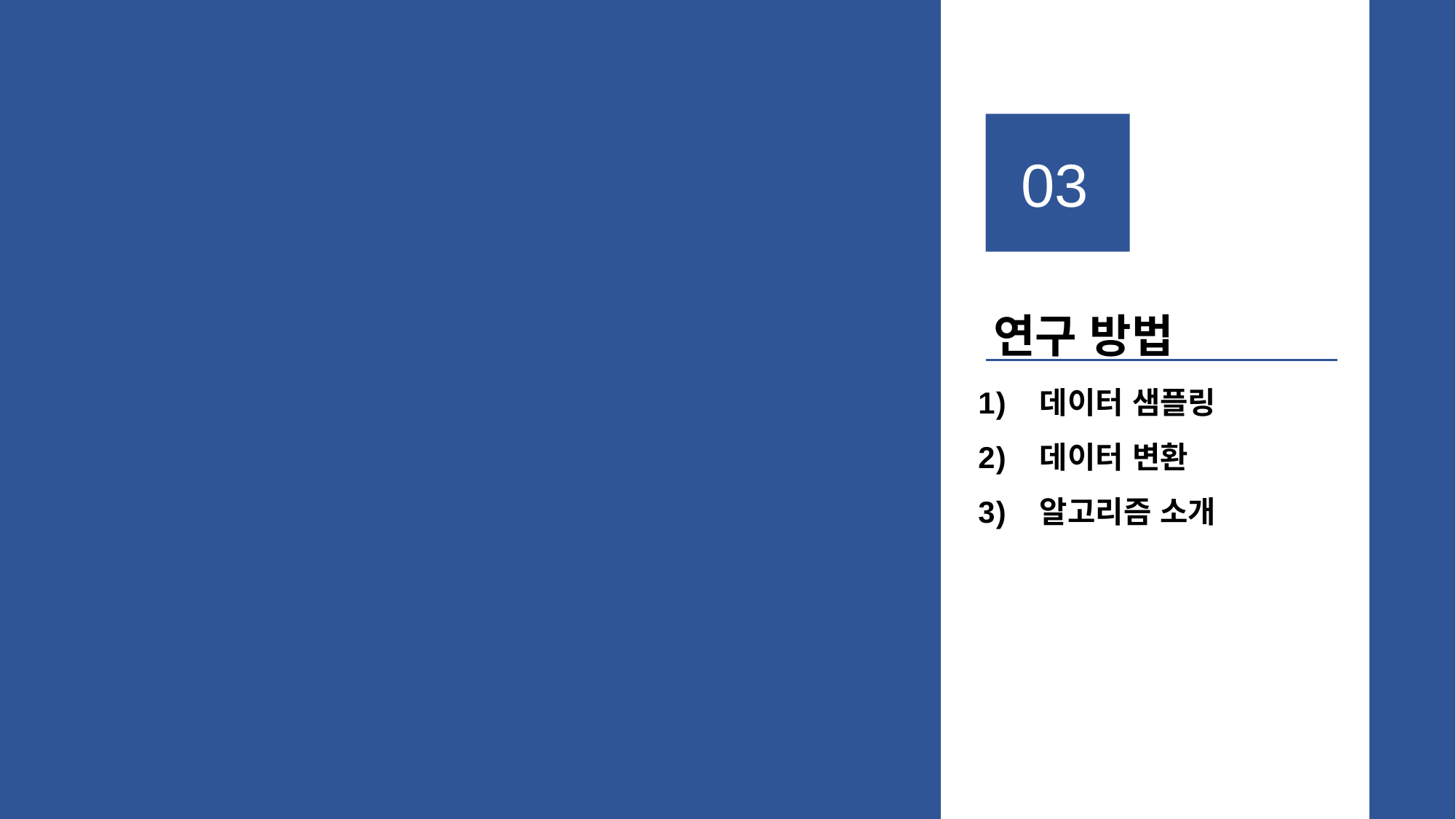

03
연구 방법
데이터 샘플링
데이터 변환
알고리즘 소개